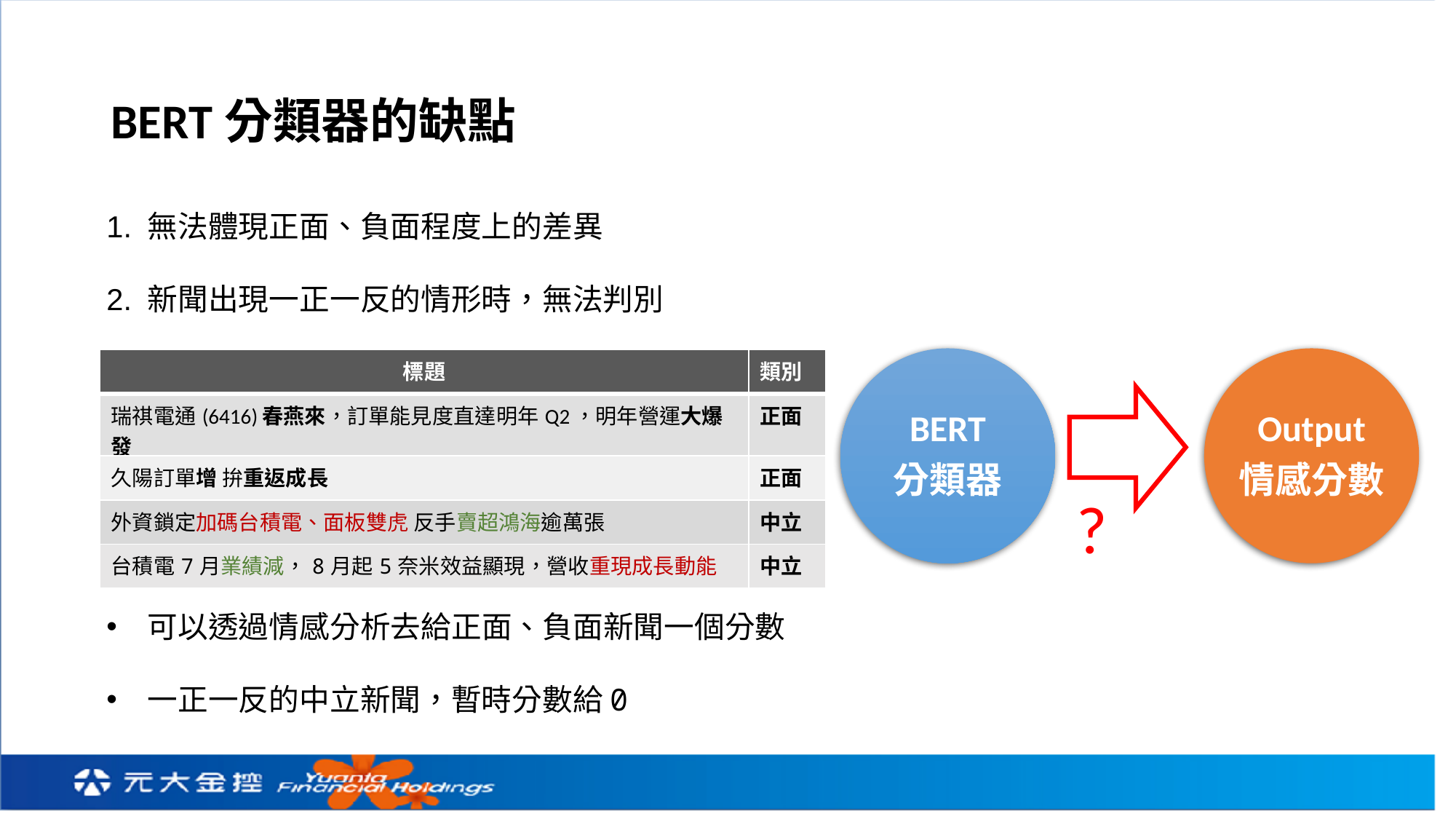

# BERT分類器的缺點
無法體現正面、負面程度上的差異

新聞出現一正一反的情形時，無法判別

可以透過情感分析去給正面、負面新聞一個分數

一正一反的中立新聞，暫時分數給0

BERT
分類器

Output
情感分數
| 標題 | 類別 |
| --- | --- |
| 瑞祺電通(6416)春燕來，訂單能見度直達明年Q2，明年營運大爆發 | 正面 |
| 久陽訂單增 拚重返成長 | 正面 |
| 外資鎖定加碼台積電、面板雙虎 反手賣超鴻海逾萬張 | 中立 |
| 台積電7月業績減，8月起5奈米效益顯現，營收重現成長動能 | 中立 |

 ?